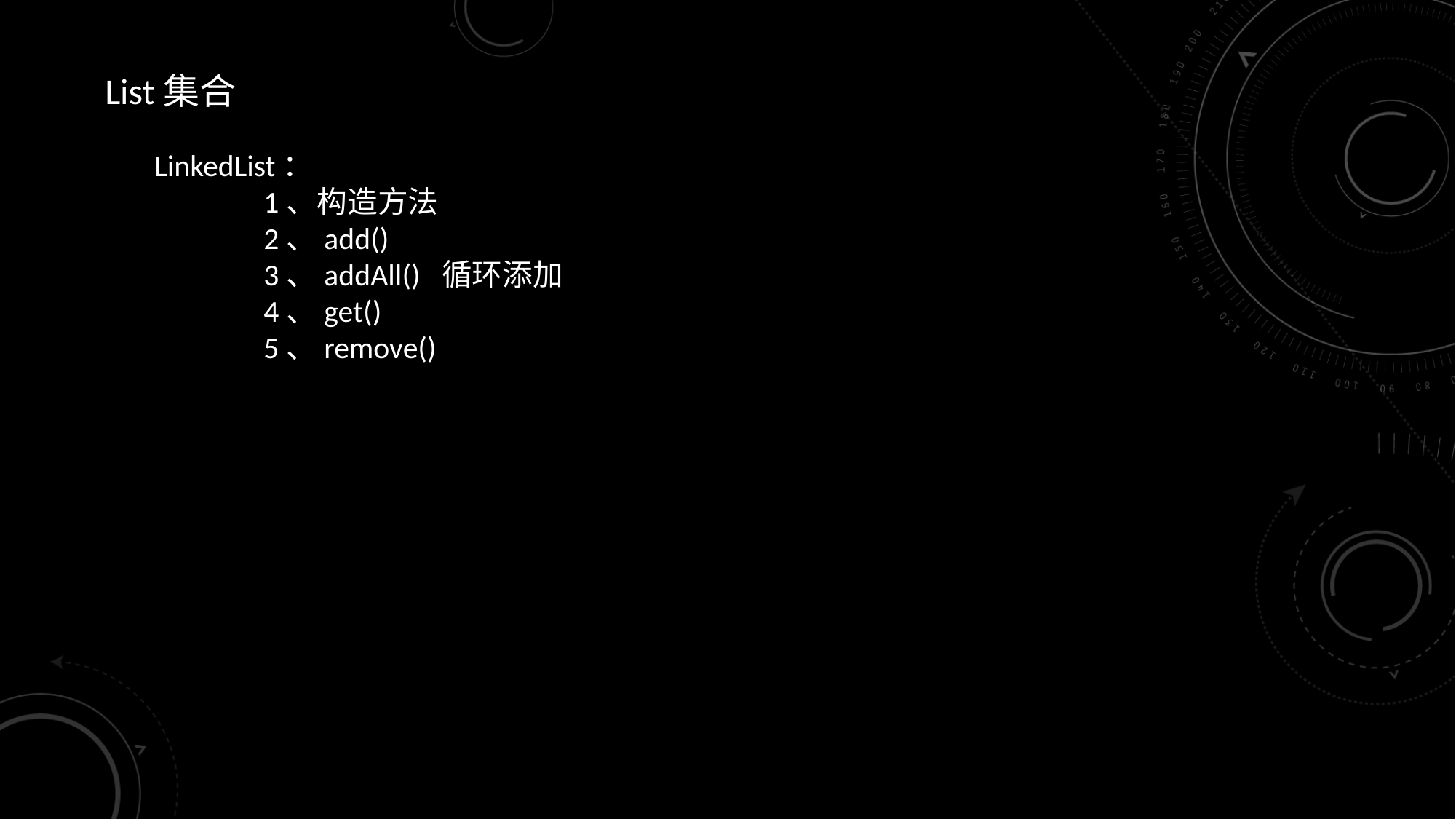

List集合
LinkedList：
	1、构造方法
	2、add()
	3、addAll()  循环添加
	4、get()
	5、remove()